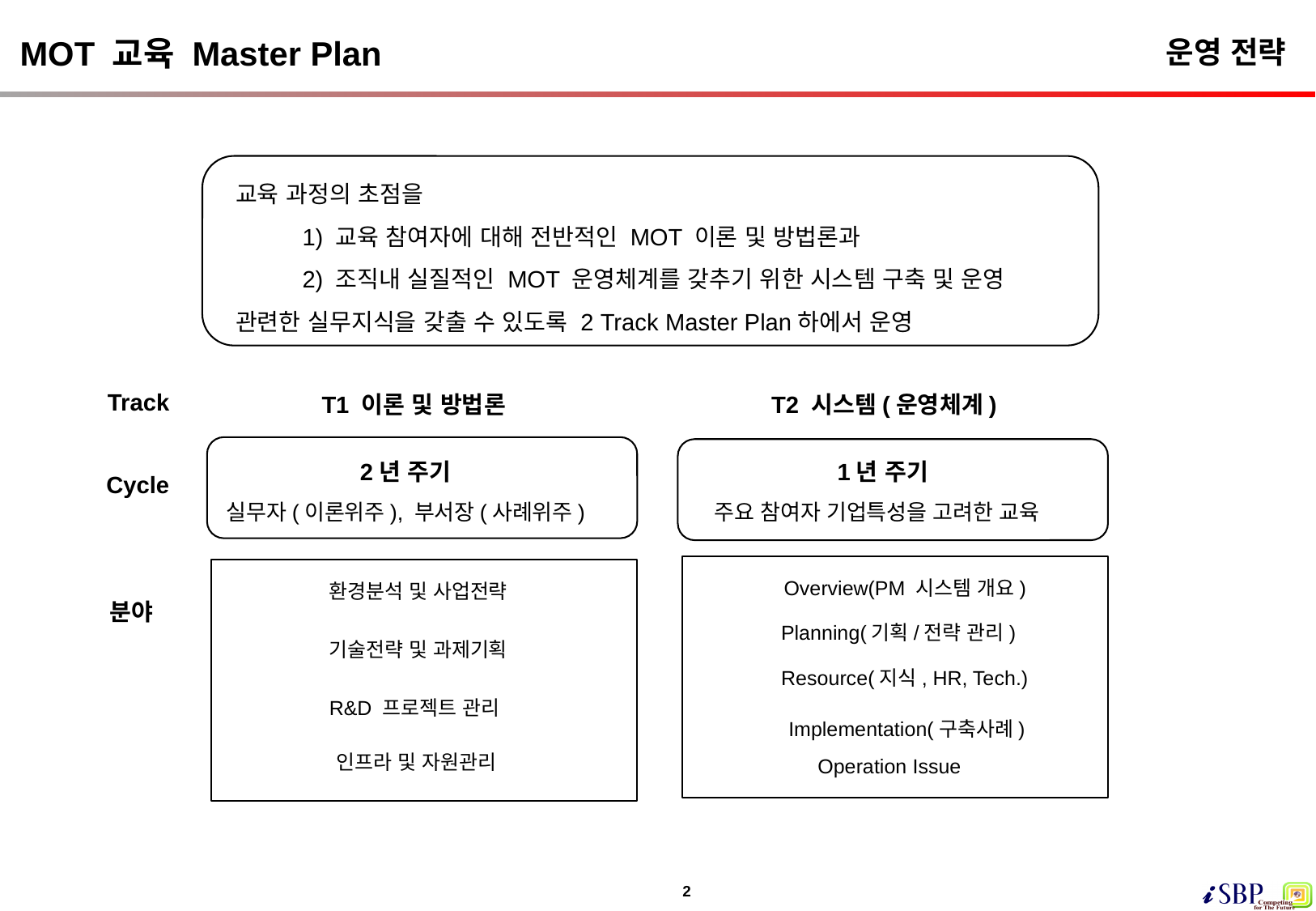

MOT 교육 Master Plan
# 운영 전략

교육 과정의 초점을
          1) 교육 참여자에 대해 전반적인 MOT 이론 및 방법론과
          2) 조직내 실질적인 MOT 운영체계를 갖추기 위한 시스템 구축 및 운영
관련한 실무지식을 갖출 수 있도록 2 Track Master Plan하에서 운영
Track
T1 이론 및 방법론
T2 시스템(운영체계)

1년 주기
주요 참여자 기업특성을 고려한 교육
2년 주기
실무자(이론위주), 부서장(사례위주)

Cycle

Overview(PM 시스템 개요)
환경분석 및 사업전략
분야
Planning(기획/전략 관리)
기술전략 및 과제기획
Resource(지식, HR, Tech.)
R&D 프로젝트 관리
Implementation(구축사례)
인프라 및 자원관리
Operation Issue
2